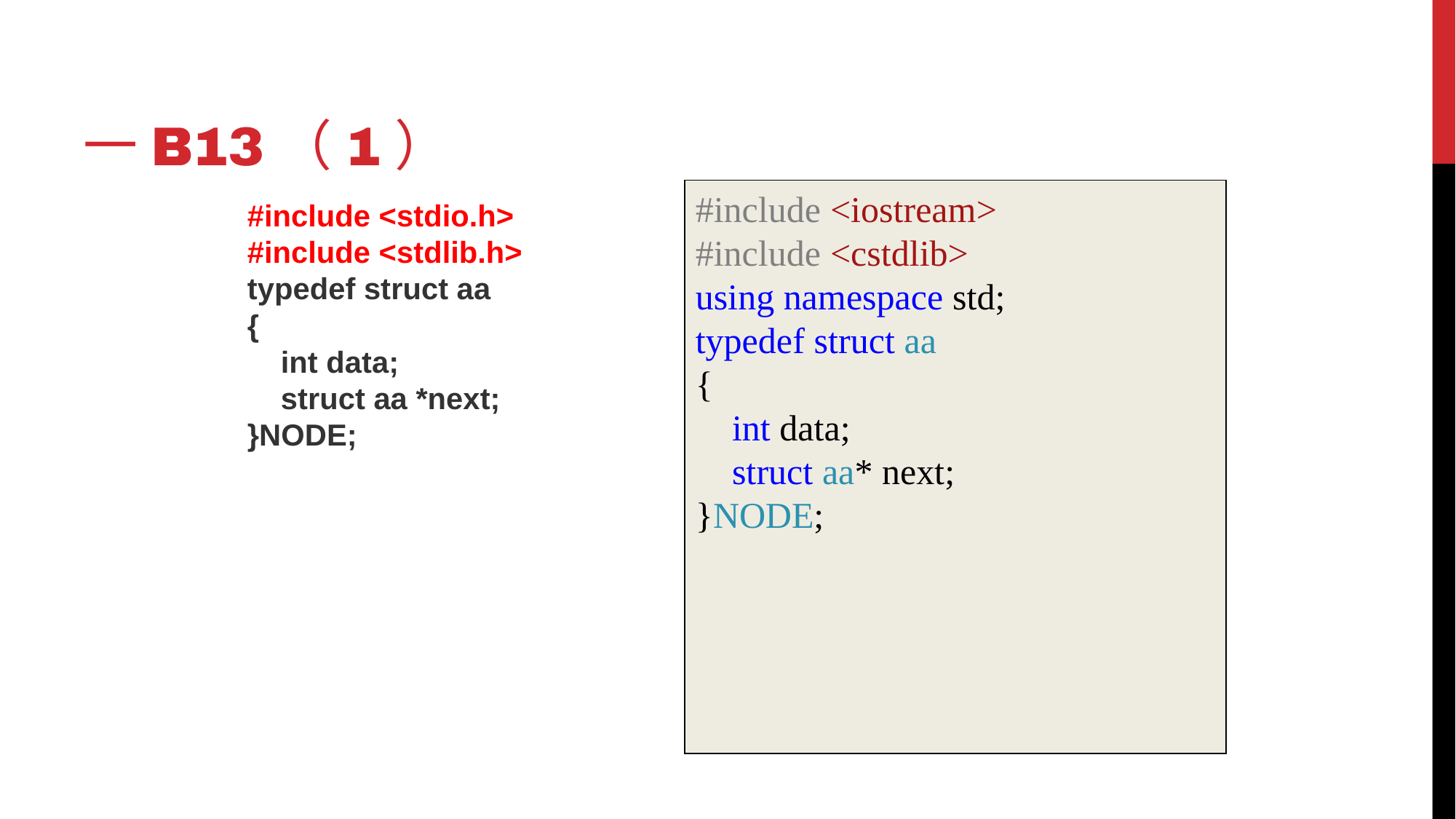

# 一b13（1）
#include <iostream>
#include <cstdlib>
using namespace std;
typedef struct aa
{
    int data;
    struct aa* next;
}NODE;

#include <stdio.h>
#include <stdlib.h>
typedef struct aa
{
    int data;
    struct aa *next;
}NODE;